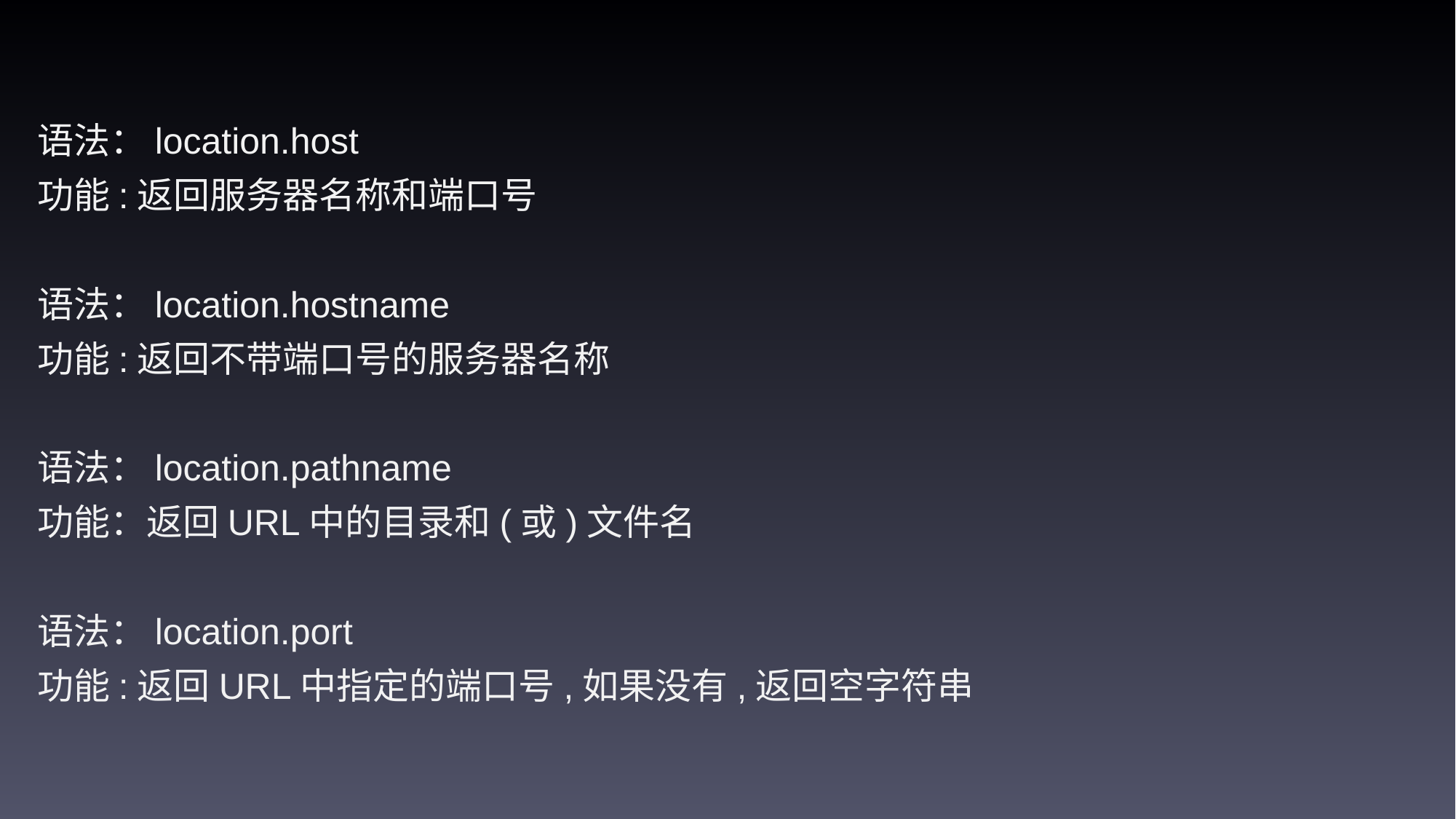

语法：location.host
功能:返回服务器名称和端口号

语法：location.hostname
功能:返回不带端口号的服务器名称

语法：location.pathname
功能：返回URL中的目录和(或)文件名

语法：location.port
功能:返回URL中指定的端口号,如果没有,返回空字符串